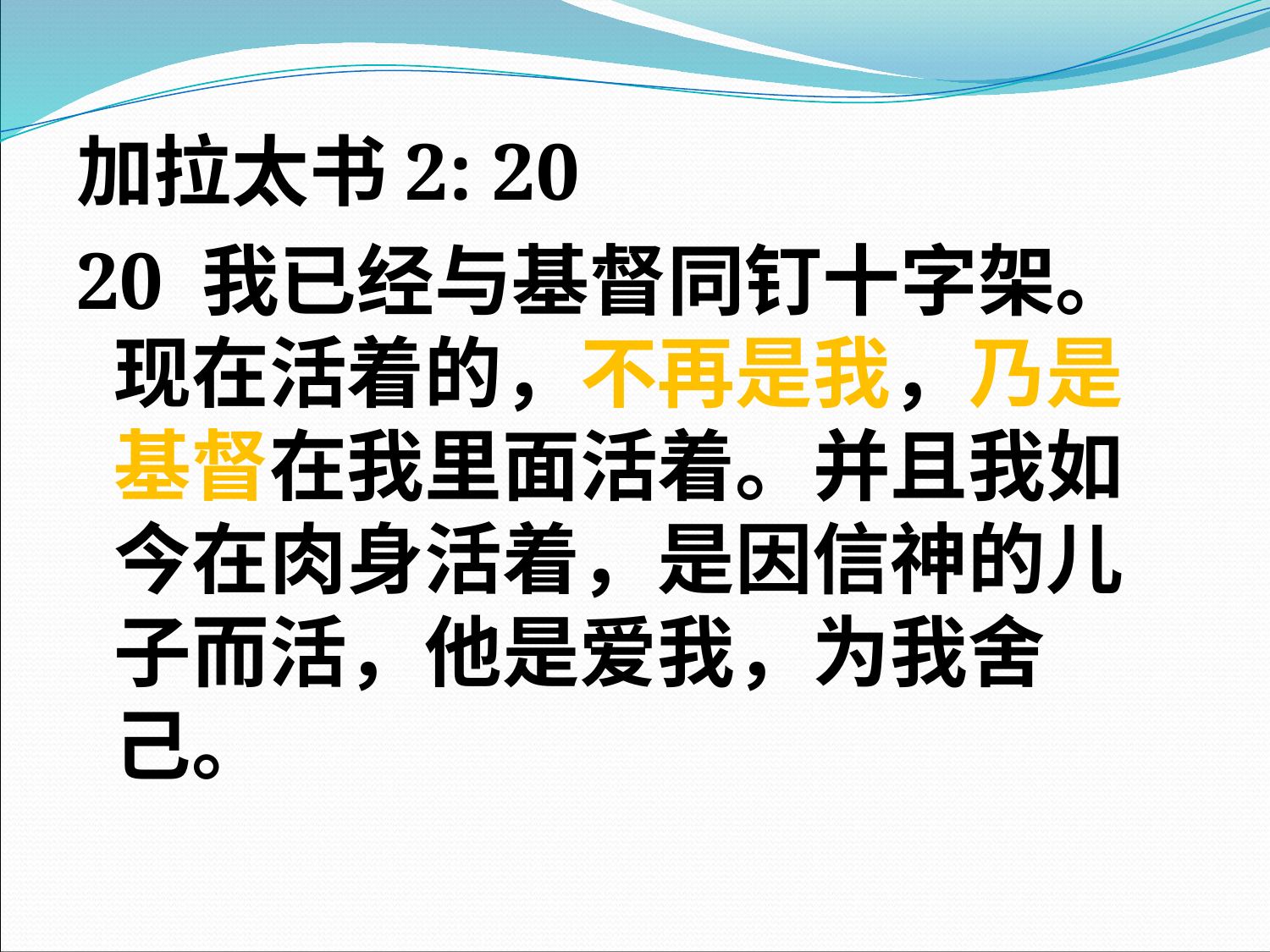

#
加拉太书2: 20
20 我已经与基督同钉十字架。现在活着的，不再是我，乃是基督在我里面活着。并且我如今在肉身活着，是因信神的儿子而活，他是爱我，为我舍己。